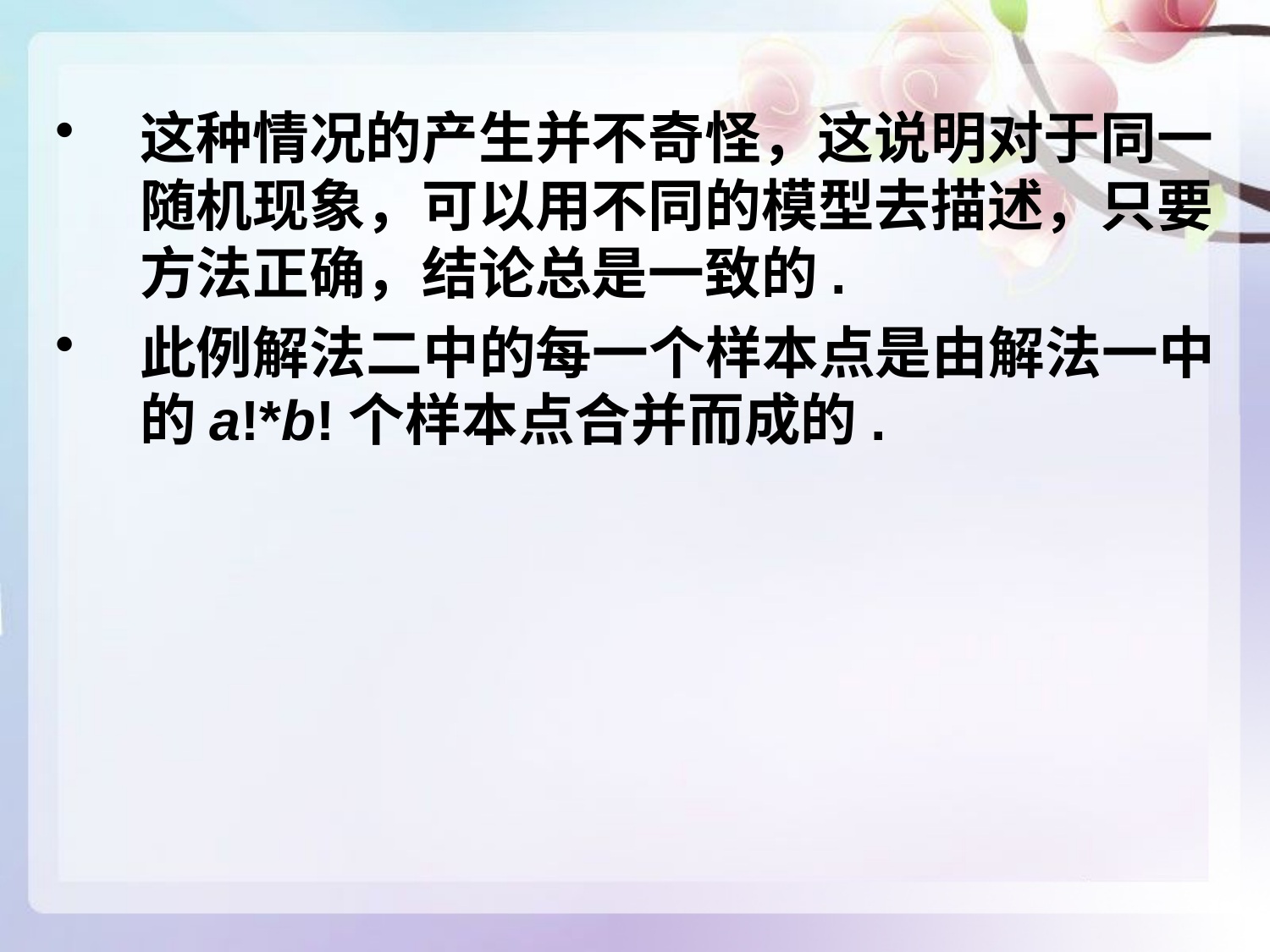

这种情况的产生并不奇怪，这说明对于同一随机现象，可以用不同的模型去描述，只要方法正确，结论总是一致的.
此例解法二中的每一个样本点是由解法一中的a!*b!个样本点合并而成的.